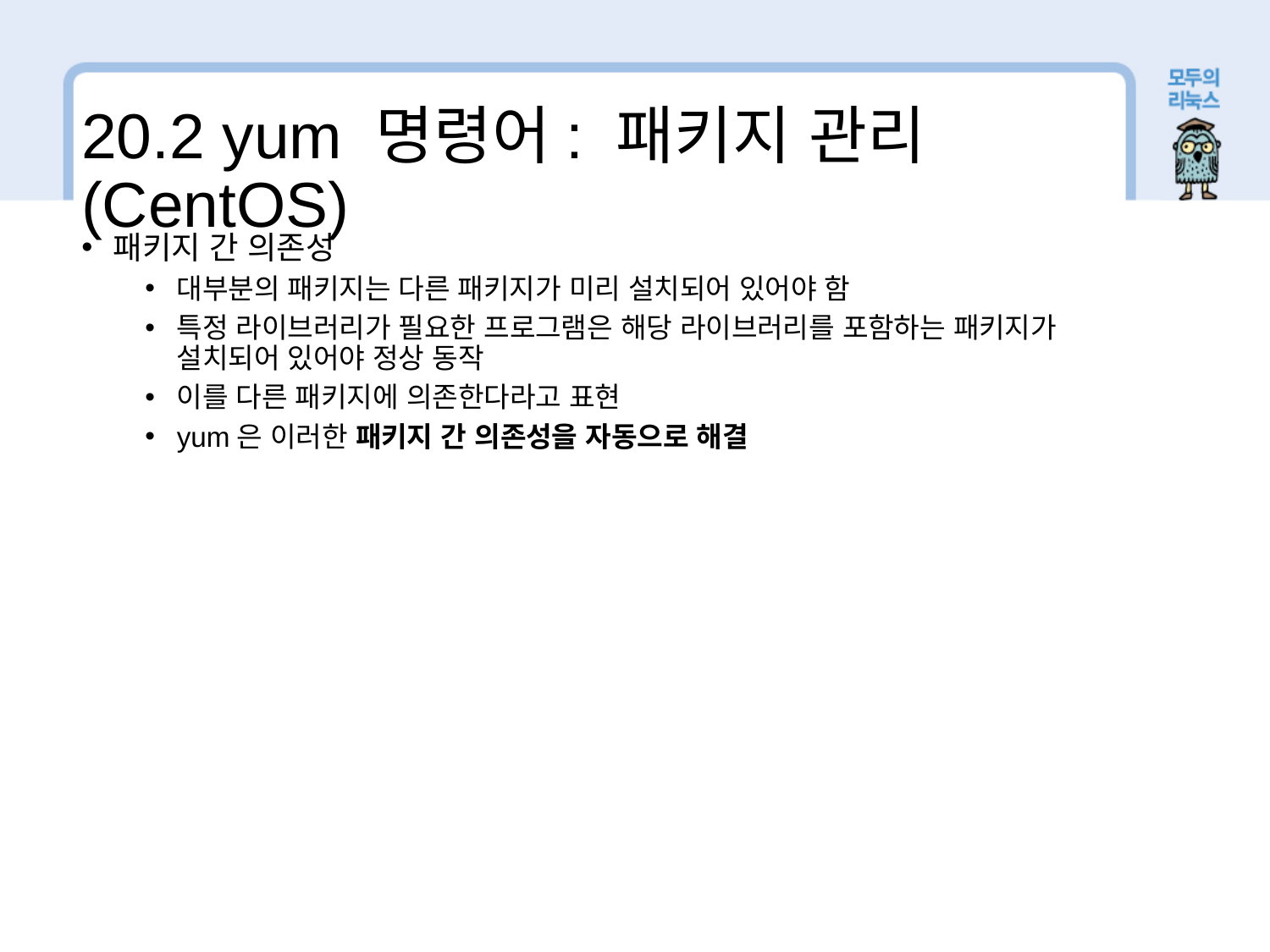

20.2 yum 명령어: 패키지 관리(CentOS)
패키지 간 의존성
대부분의 패키지는 다른 패키지가 미리 설치되어 있어야 함
특정 라이브러리가 필요한 프로그램은 해당 라이브러리를 포함하는 패키지가 설치되어 있어야 정상 동작
이를 다른 패키지에 의존한다라고 표현
yum은 이러한 패키지 간 의존성을 자동으로 해결